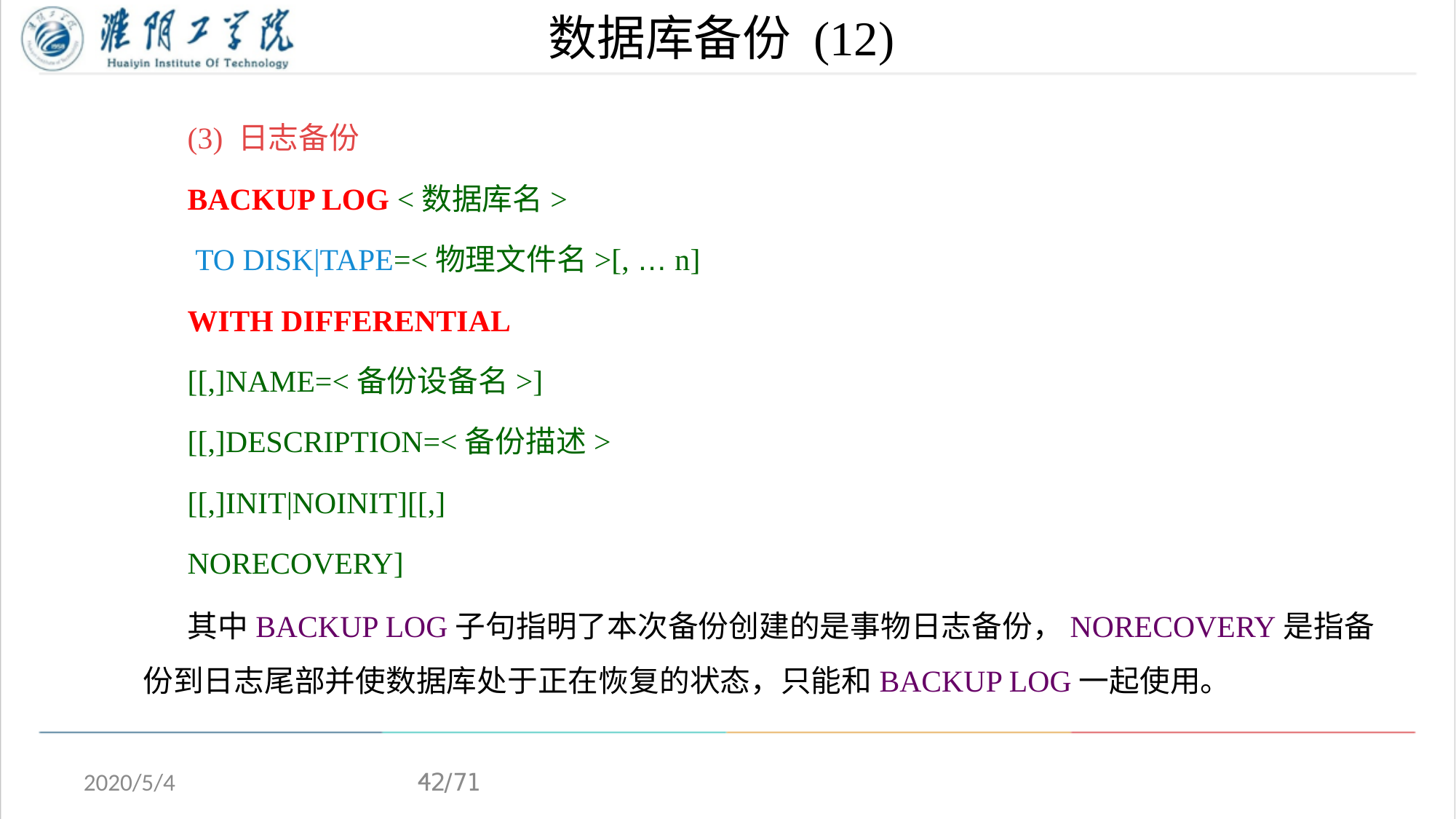

# 数据库备份 (12)
(3) 日志备份
BACKUP LOG <数据库名>
 TO DISK|TAPE=<物理文件名>[, … n]
WITH DIFFERENTIAL
[[,]NAME=<备份设备名>]
[[,]DESCRIPTION=<备份描述>
[[,]INIT|NOINIT][[,]
NORECOVERY]
其中BACKUP LOG子句指明了本次备份创建的是事物日志备份，NORECOVERY是指备份到日志尾部并使数据库处于正在恢复的状态，只能和BACKUP LOG一起使用。
42/71
2020/5/4